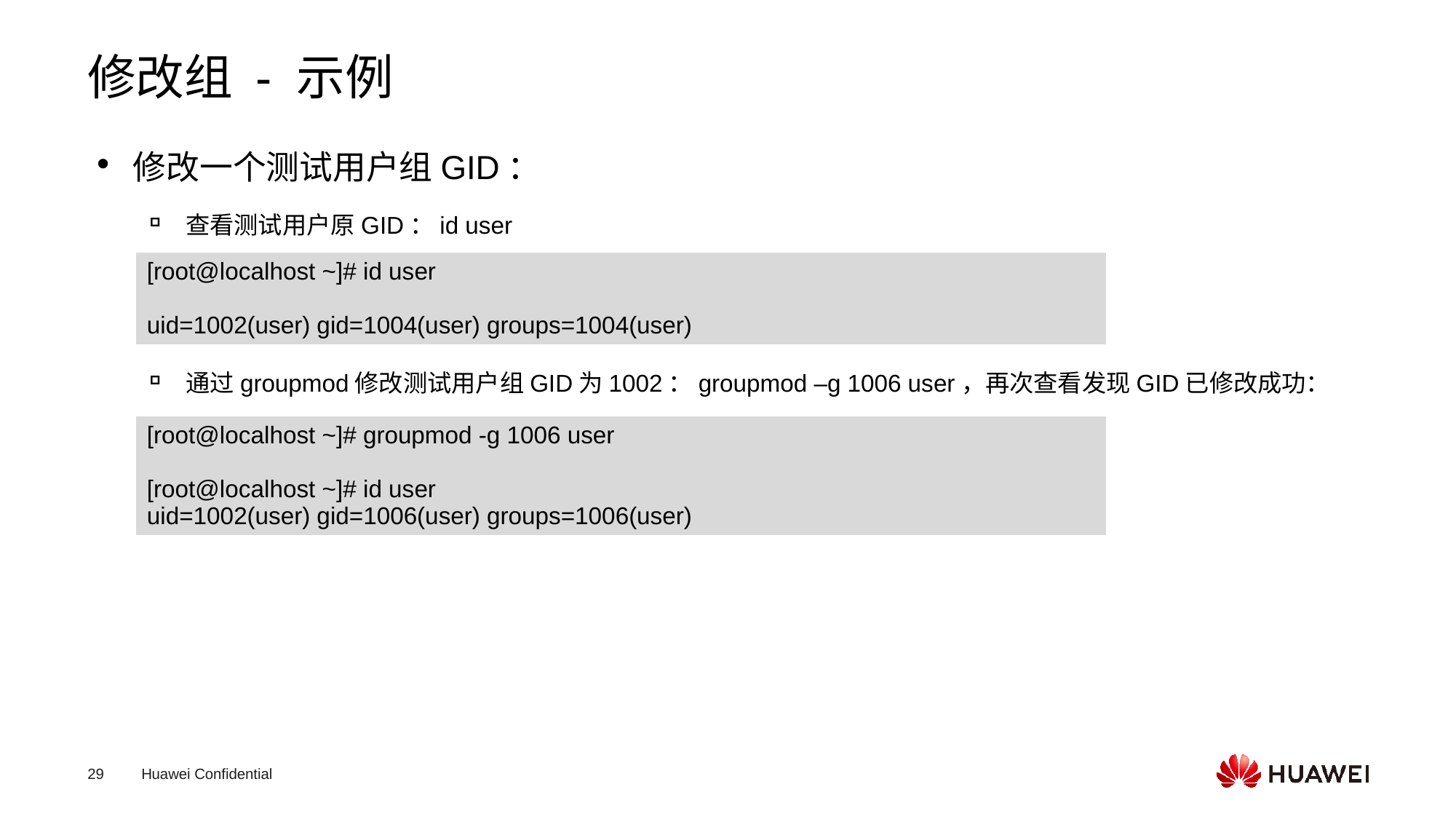

# 修改组 - 示例
修改一个测试用户组GID：
查看测试用户原GID：id user

通过groupmod修改测试用户组GID为1002：groupmod –g 1006 user，再次查看发现GID已修改成功：
| [root@localhost ~]# id user uid=1002(user) gid=1004(user) groups=1004(user) |
| --- |
| [root@localhost ~]# groupmod -g 1006 user [root@localhost ~]# id user uid=1002(user) gid=1006(user) groups=1006(user) |
| --- |